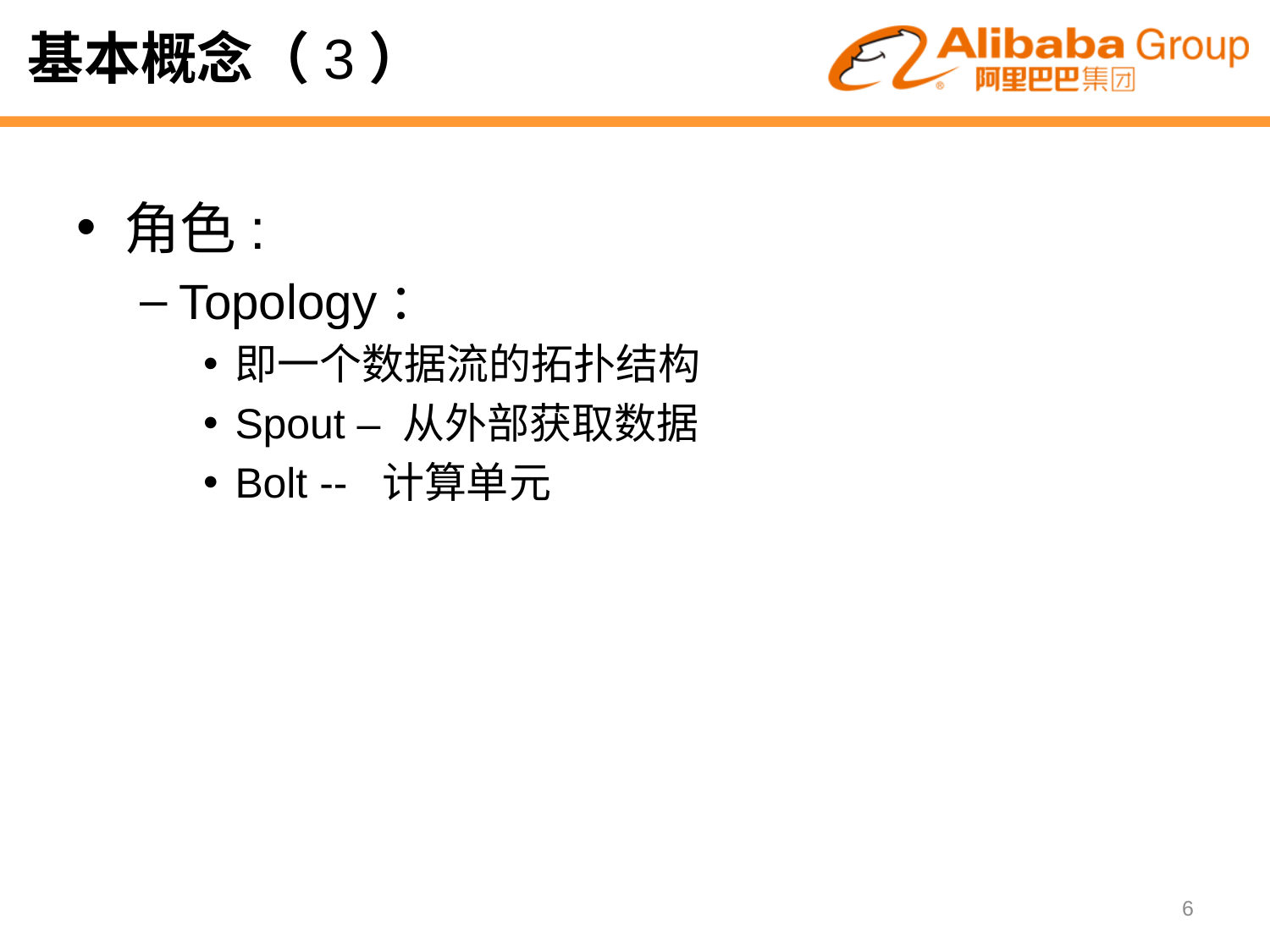

# 基本概念（3）
角色:
Topology：
即一个数据流的拓扑结构
Spout – 从外部获取数据
Bolt --  计算单元
6